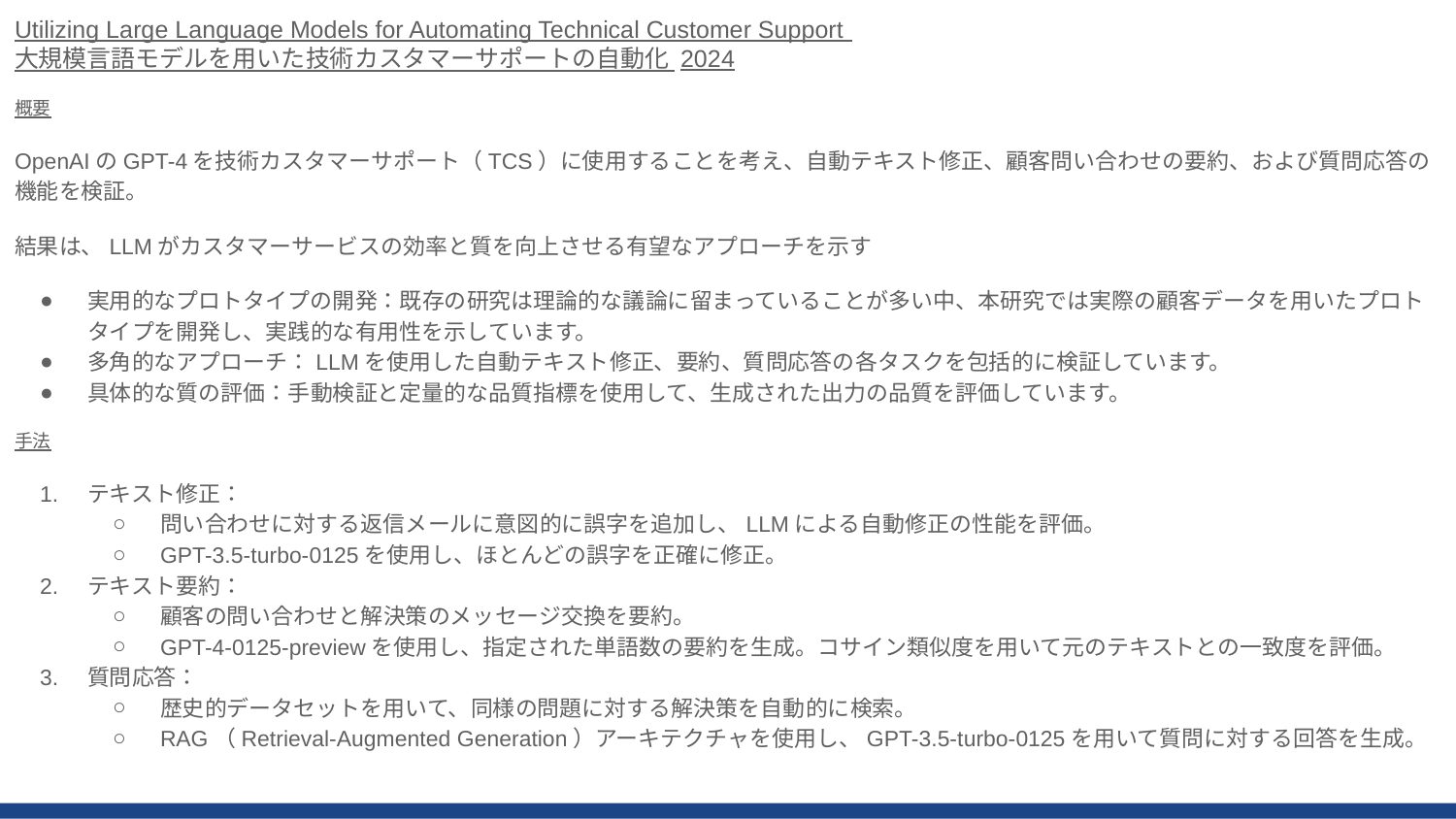

Utilizing Large Language Models for Automating Technical Customer Support
大規模言語モデルを用いた技術カスタマーサポートの自動化 2024
概要
OpenAIのGPT-4を技術カスタマーサポート（TCS）に使用することを考え、自動テキスト修正、顧客問い合わせの要約、および質問応答の機能を検証。
結果は、LLMがカスタマーサービスの効率と質を向上させる有望なアプローチを示す
実用的なプロトタイプの開発：既存の研究は理論的な議論に留まっていることが多い中、本研究では実際の顧客データを用いたプロトタイプを開発し、実践的な有用性を示しています。
多角的なアプローチ：LLMを使用した自動テキスト修正、要約、質問応答の各タスクを包括的に検証しています。
具体的な質の評価：手動検証と定量的な品質指標を使用して、生成された出力の品質を評価しています。
手法
テキスト修正：
問い合わせに対する返信メールに意図的に誤字を追加し、LLMによる自動修正の性能を評価。
GPT-3.5-turbo-0125を使用し、ほとんどの誤字を正確に修正。
テキスト要約：
顧客の問い合わせと解決策のメッセージ交換を要約。
GPT-4-0125-previewを使用し、指定された単語数の要約を生成。コサイン類似度を用いて元のテキストとの一致度を評価。
質問応答：
歴史的データセットを用いて、同様の問題に対する解決策を自動的に検索。
RAG（Retrieval-Augmented Generation）アーキテクチャを使用し、GPT-3.5-turbo-0125を用いて質問に対する回答を生成。